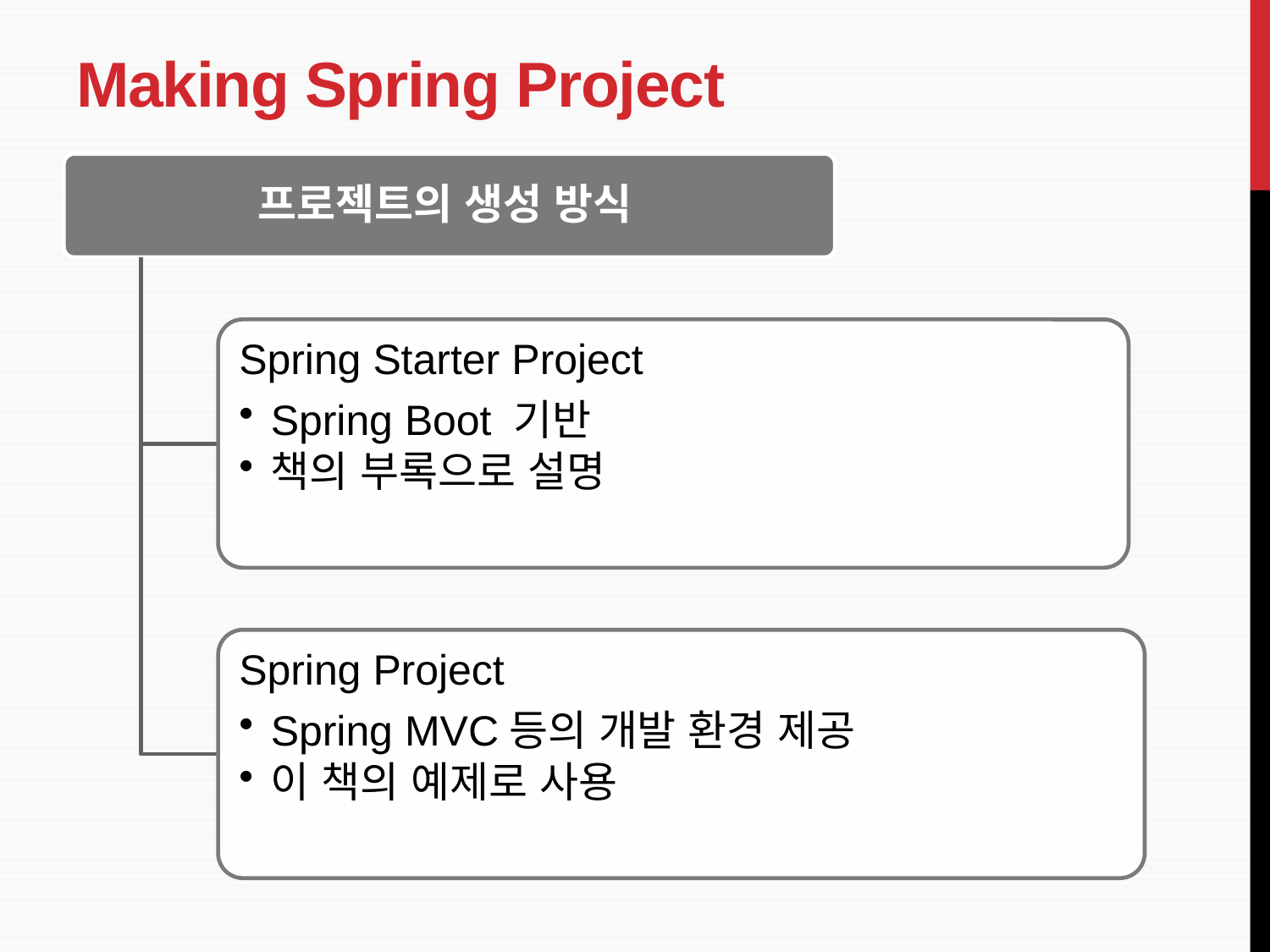

# Making Spring Project
프로젝트의 생성 방식
Spring Starter Project
Spring Boot 기반
책의 부록으로 설명
Spring Project
Spring MVC등의 개발 환경 제공
이 책의 예제로 사용